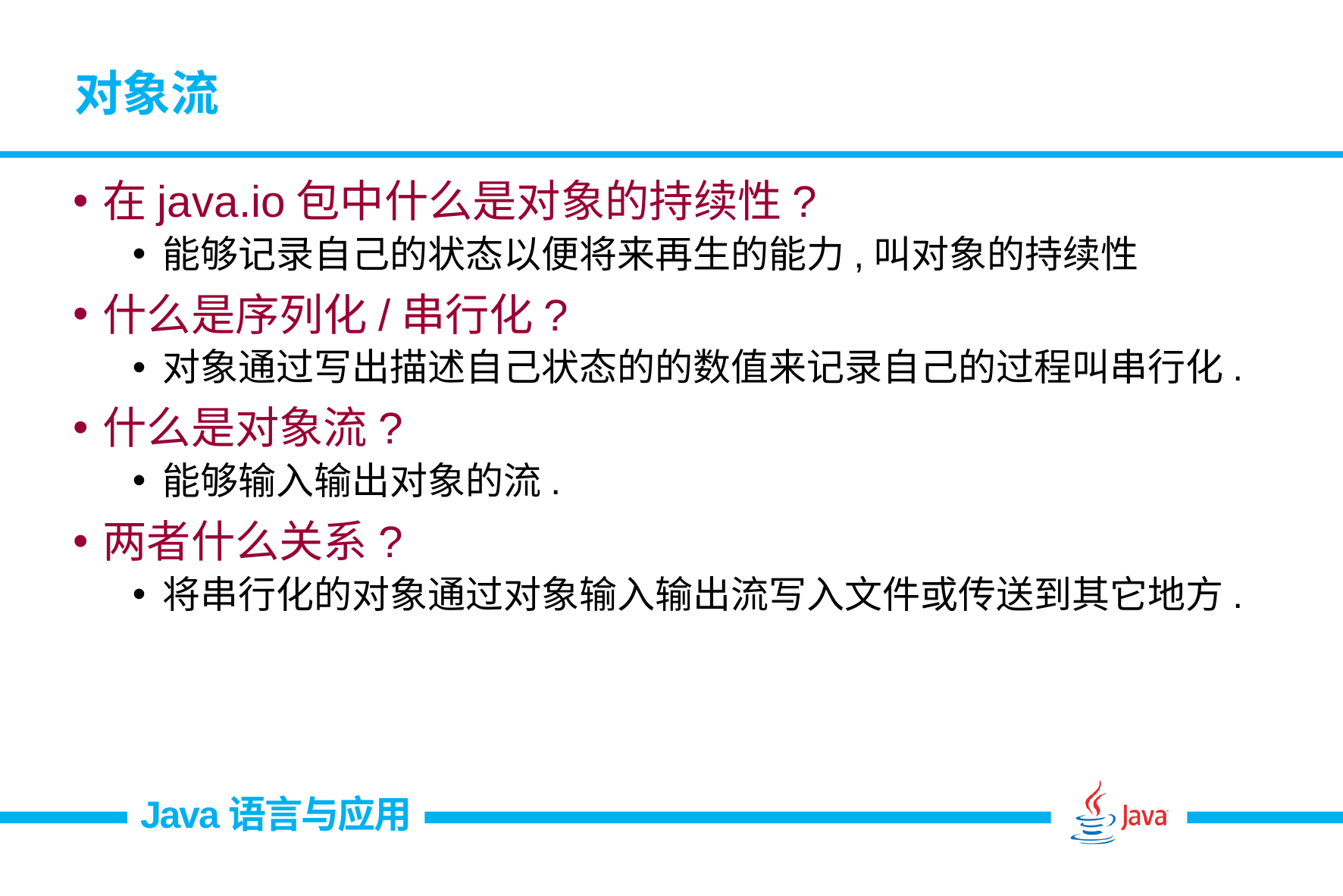

# 对象流
在java.io包中什么是对象的持续性?
能够记录自己的状态以便将来再生的能力,叫对象的持续性
什么是序列化/串行化?
对象通过写出描述自己状态的的数值来记录自己的过程叫串行化.
什么是对象流?
能够输入输出对象的流.
两者什么关系?
将串行化的对象通过对象输入输出流写入文件或传送到其它地方.
67